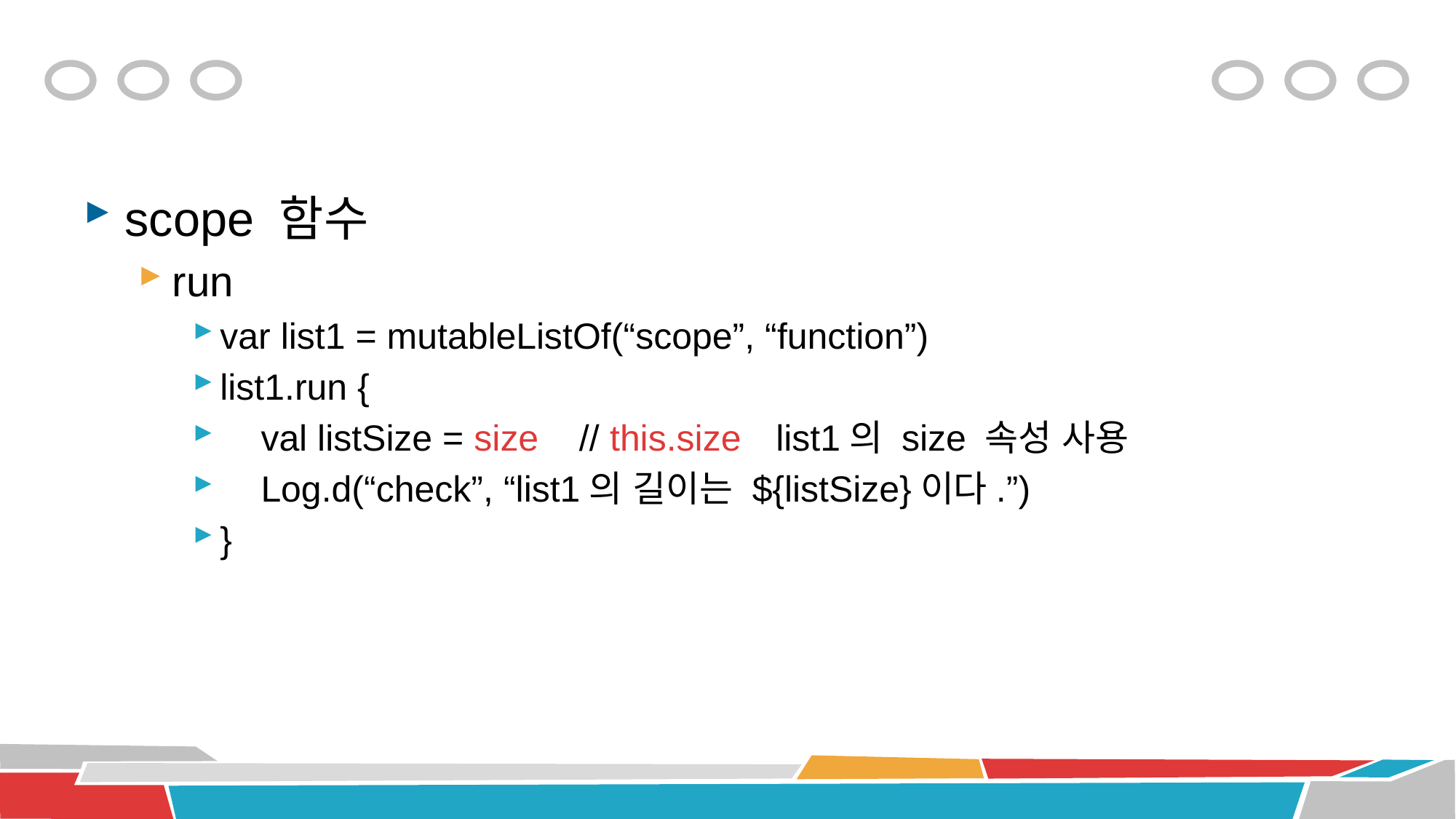

#
scope 함수
run
var list1 = mutableListOf(“scope”, “function”)
list1.run {
    val listSize = size    // this.size  	 list1의 size 속성 사용
    Log.d(“check”, “list1의 길이는 ${listSize}이다.”)
}